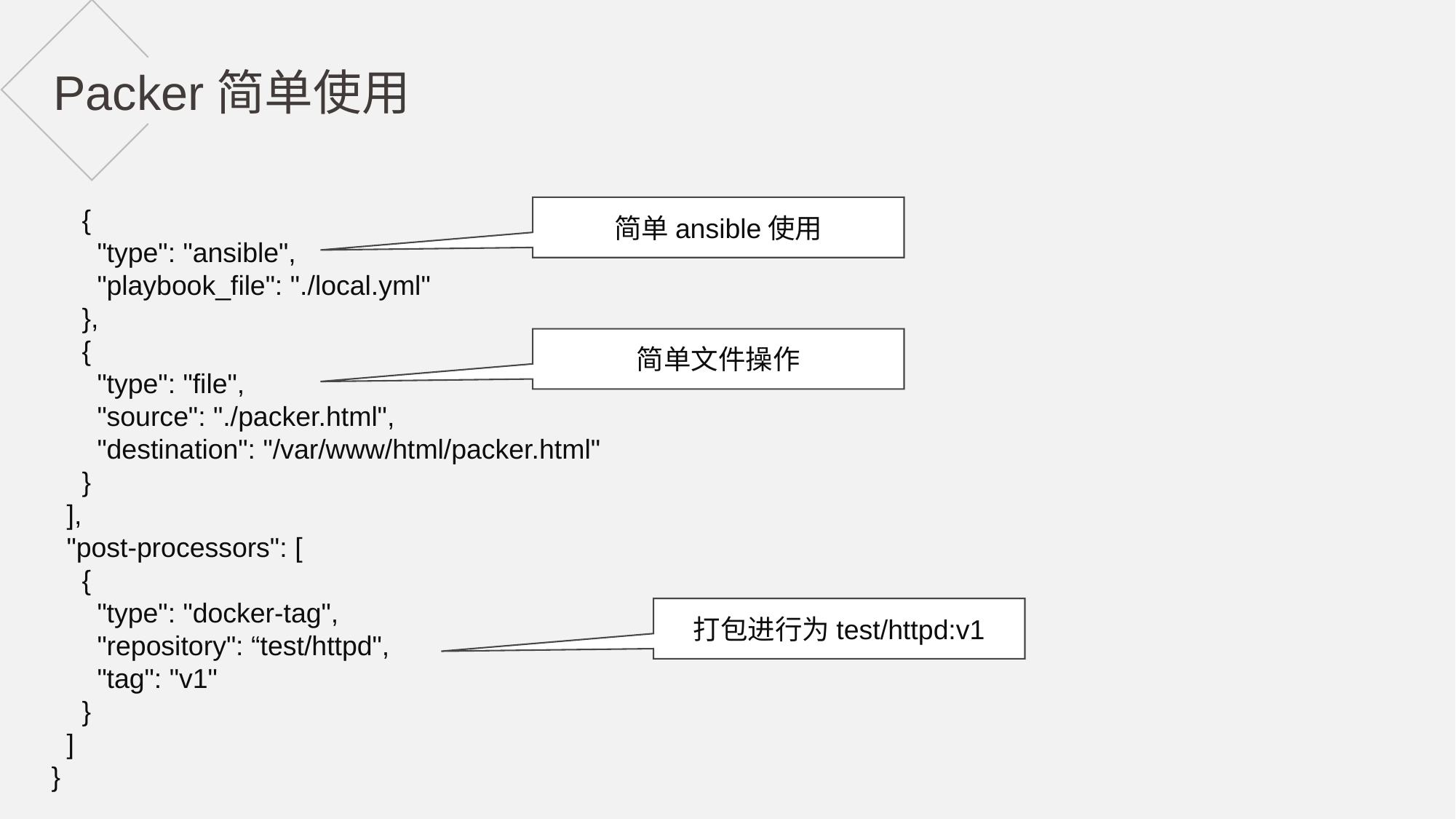

Packer简单使用
    {
      "type": "ansible",
      "playbook_file": "./local.yml"
    },
    {
      "type": "file",
      "source": "./packer.html",
      "destination": "/var/www/html/packer.html"
    }
  ],
  "post-processors": [
    {
      "type": "docker-tag",
      "repository": “test/httpd",
      "tag": "v1"
    }
  ]
}

简单ansible使用
简单文件操作
打包进行为test/httpd:v1